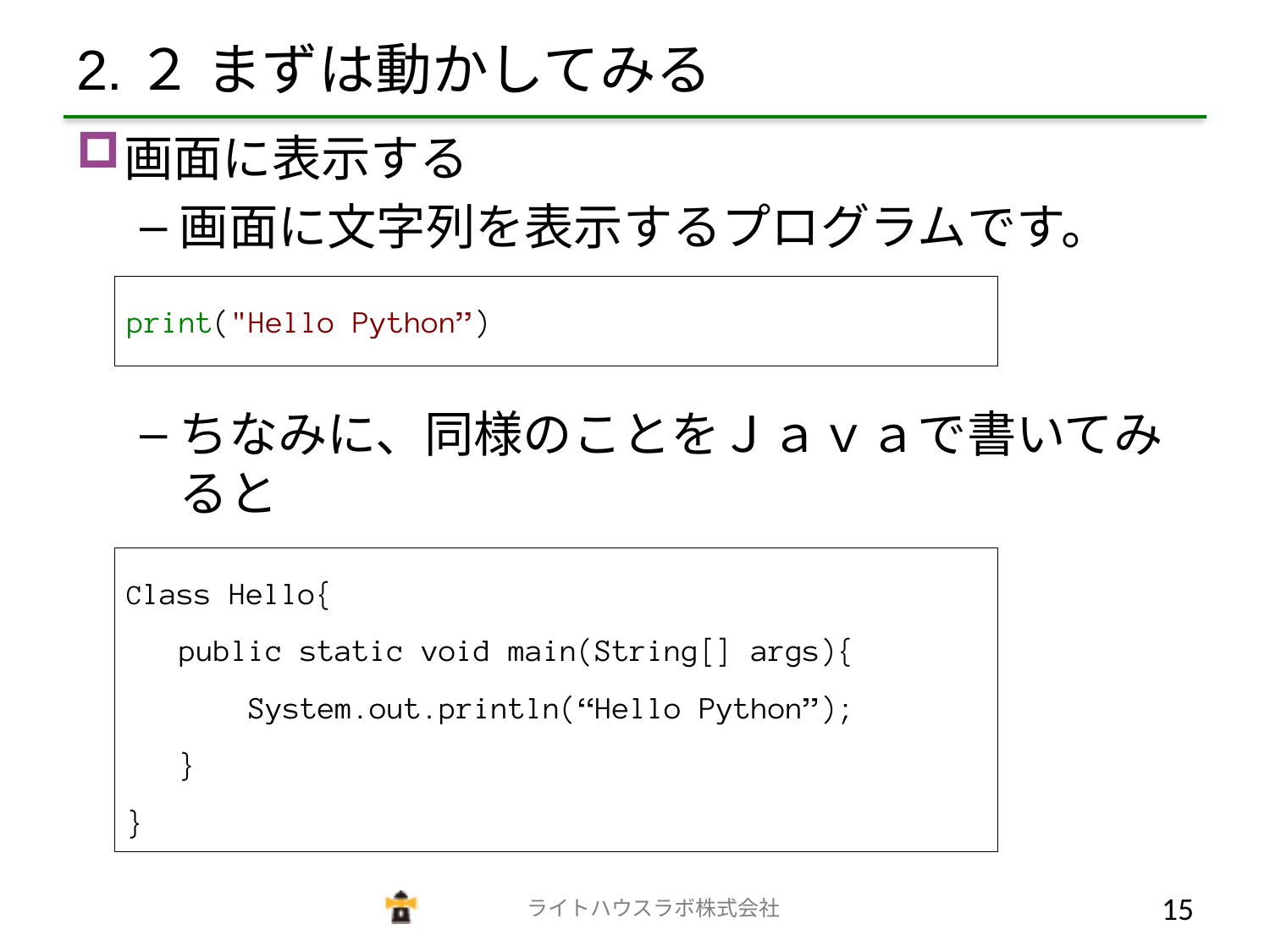

# 2.２ まずは動かしてみる
画面に表示する
画面に文字列を表示するプログラムです。

ちなみに、同様のことをＪａｖａで書いてみると

print("Hello Python”)
Class Hello{
   public static void main(String[] args){
       System.out.println(“Hello Python”);
   }
}

　　　　　　　　　　　　　ライトハウスラボ株式会社
15